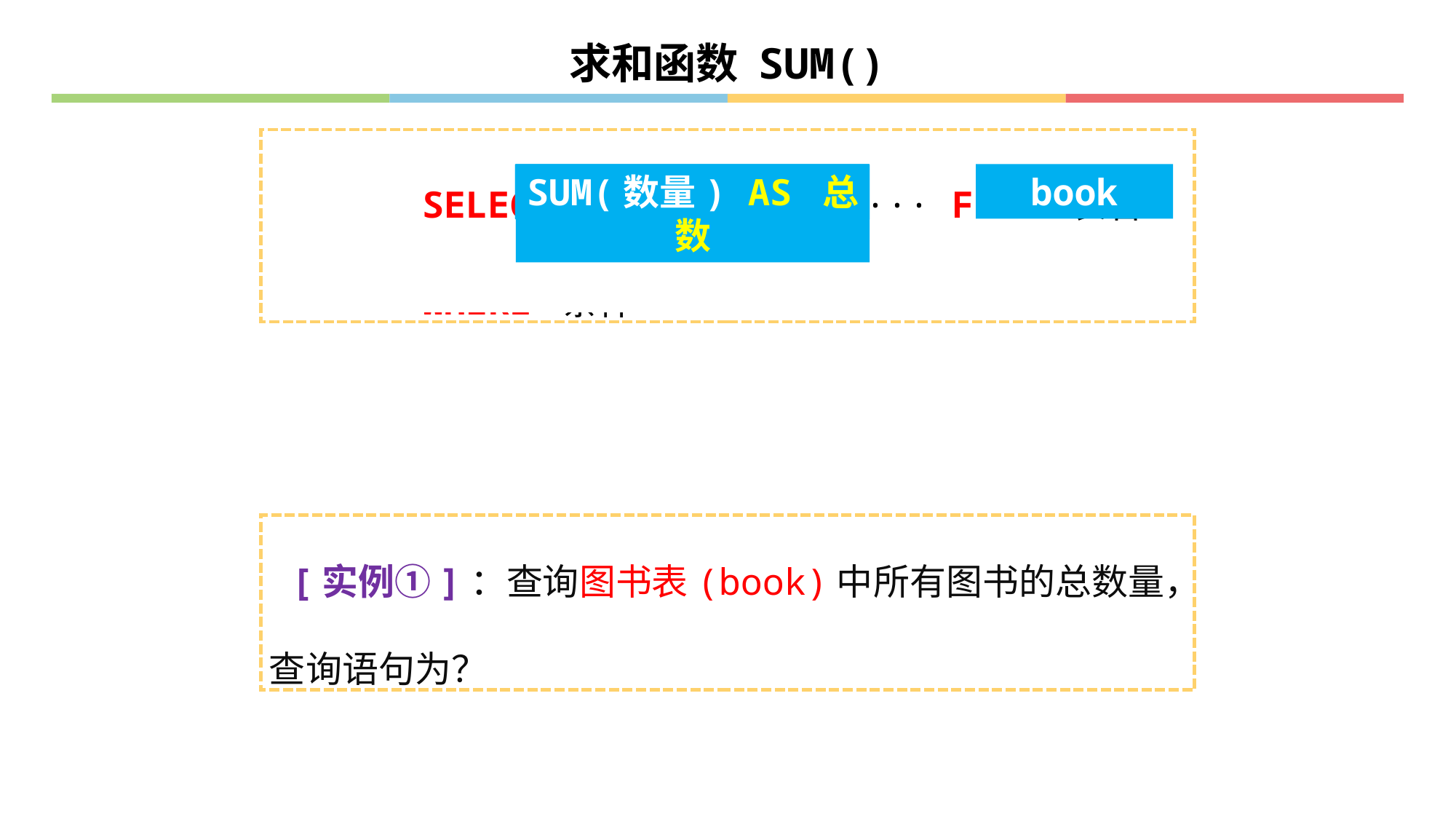

求和函数 SUM()
       SELECT 字段1,字段2, ··· FROM 表名
       WHERE 条件
图书总数量
SUM(数量) AS 总数
book
对图书数量求和？
SUM(数量)

 [实例①]：查询图书表(book)中所有图书的总数量，查询语句为？